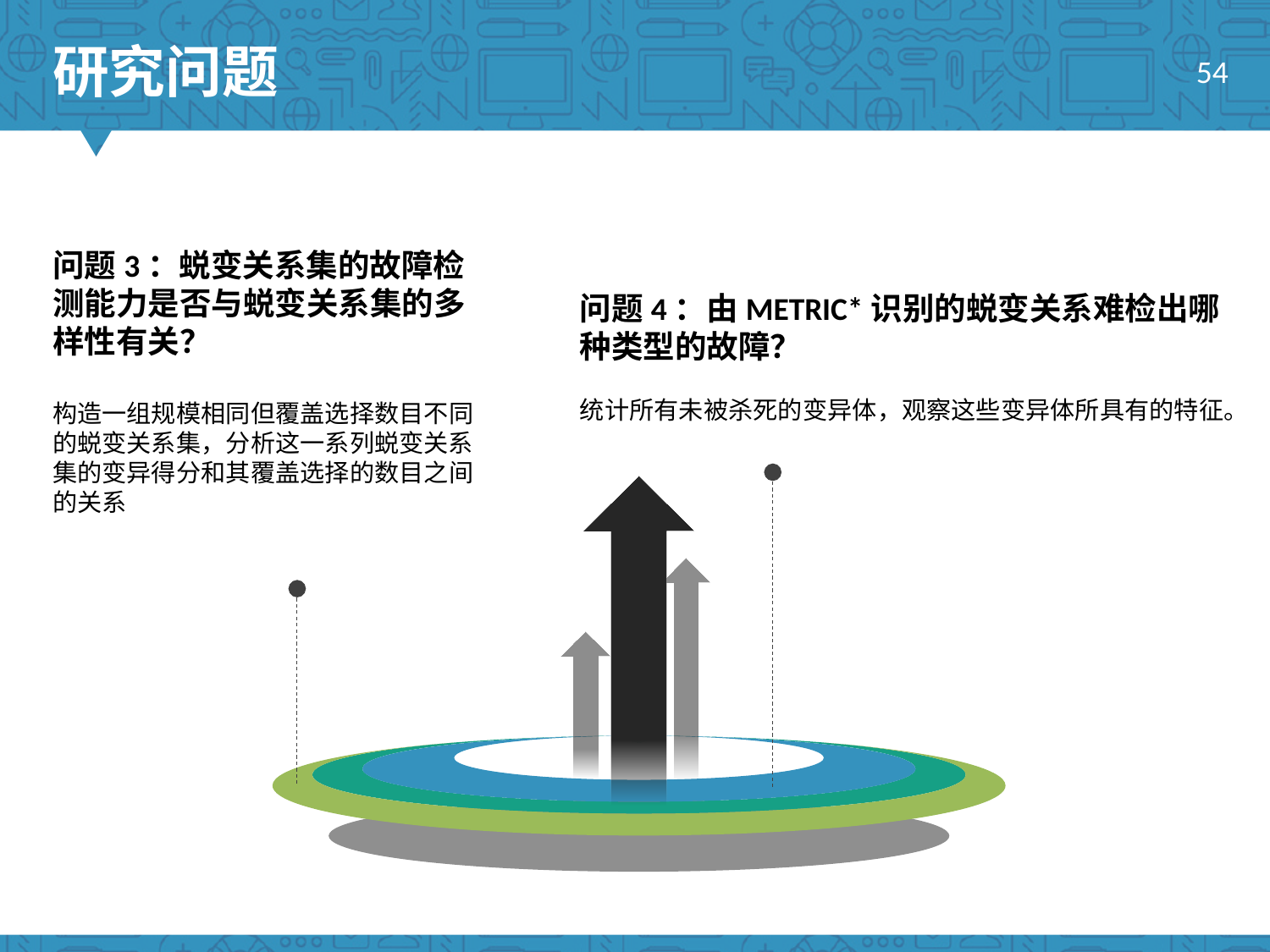

研究问题
54
问题3：蜕变关系集的故障检测能力是否与蜕变关系集的多样性有关？

构造一组规模相同但覆盖选择数目不同的蜕变关系集，分析这一系列蜕变关系集的变异得分和其覆盖选择的数目之间的关系
问题4：由METRIC*识别的蜕变关系难检出哪种类型的故障？

统计所有未被杀死的变异体，观察这些变异体所具有的特征。